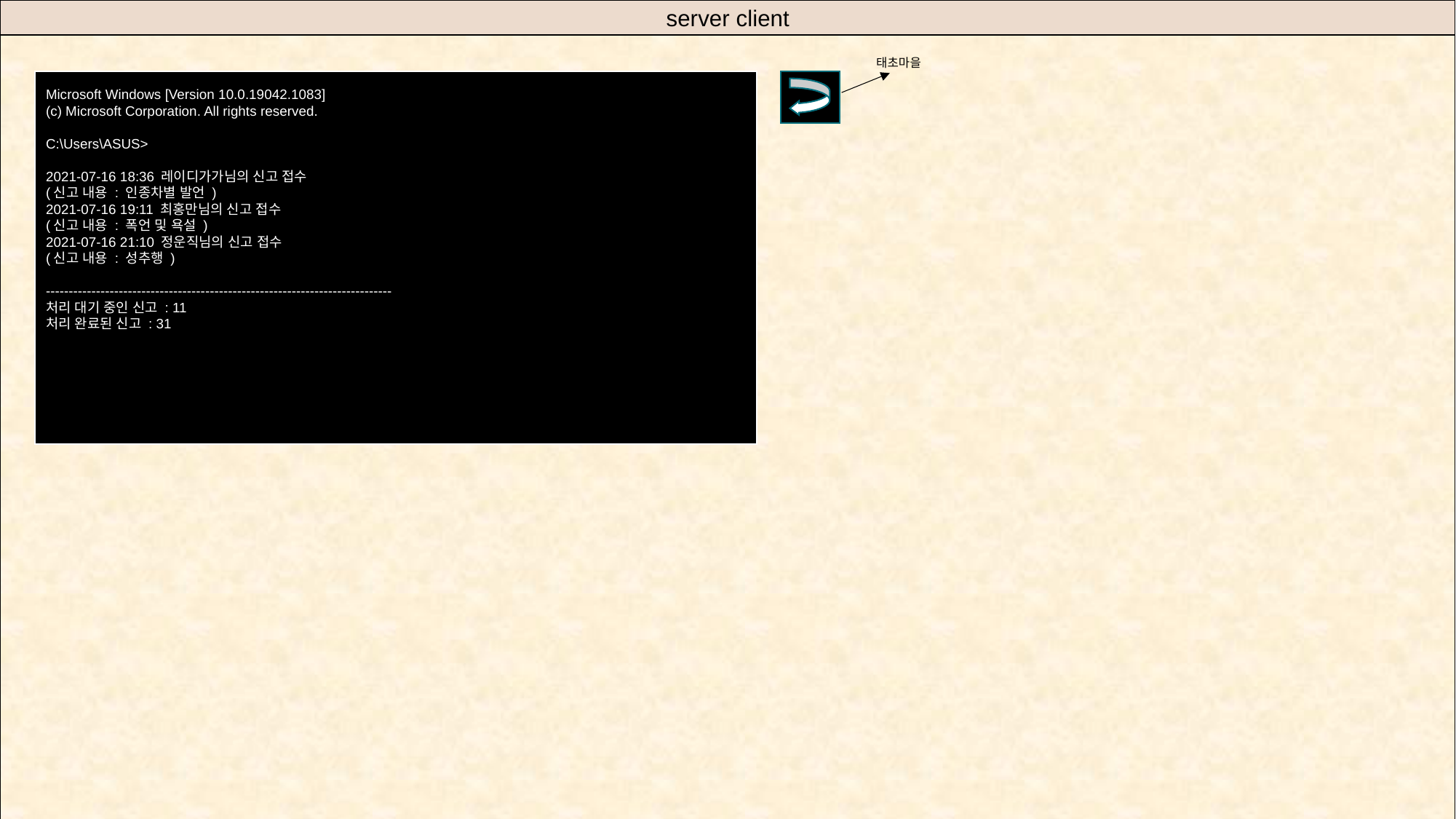

server client

태초마을
Microsoft Windows [Version 10.0.19042.1083]
(c) Microsoft Corporation. All rights reserved.

C:\Users\ASUS>

2021-07-16 18:36 레이디가가님의 신고 접수
(신고 내용 : 인종차별 발언 )
2021-07-16 19:11 최홍만님의 신고 접수
(신고 내용 : 폭언 및 욕설 )
2021-07-16 21:10 정운직님의 신고 접수
(신고 내용 : 성추행 )

----------------------------------------------------------------------------
처리 대기 중인 신고 : 11
처리 완료된 신고 : 31